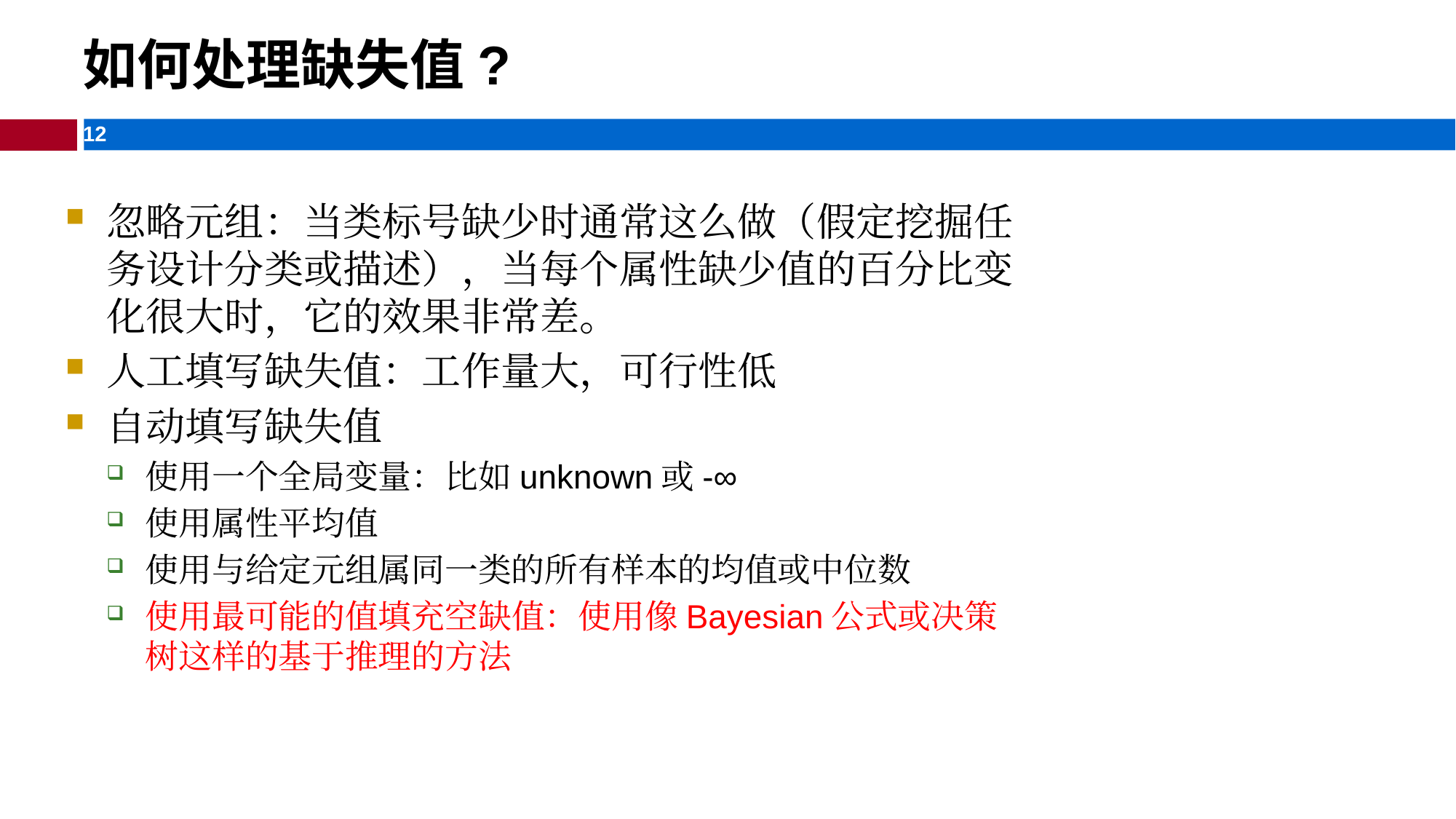

如何处理缺失值?
忽略元组：当类标号缺少时通常这么做（假定挖掘任务设计分类或描述），当每个属性缺少值的百分比变化很大时，它的效果非常差。
人工填写缺失值：工作量大，可行性低
自动填写缺失值
使用一个全局变量：比如unknown或-∞
使用属性平均值
使用与给定元组属同一类的所有样本的均值或中位数
使用最可能的值填充空缺值：使用像Bayesian公式或决策树这样的基于推理的方法